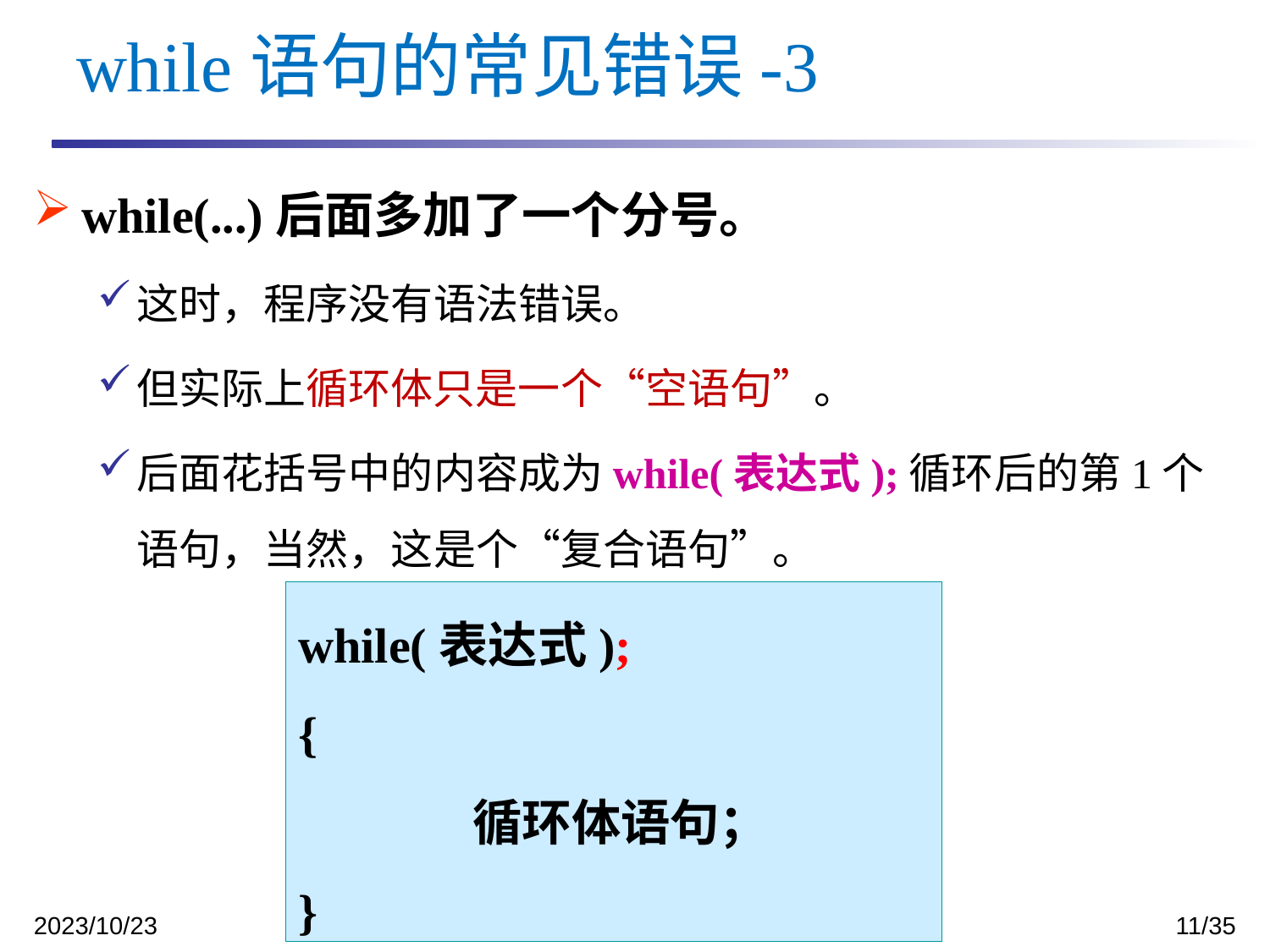

while语句的常见错误-3
while(...)后面多加了一个分号。
这时，程序没有语法错误。
但实际上循环体只是一个“空语句”。
后面花括号中的内容成为while(表达式);循环后的第1个语句，当然，这是个“复合语句”。
while(表达式);
{
		循环体语句；
}
2023/10/23
王化雨 whuayu000@163.com 13306442222
11/35